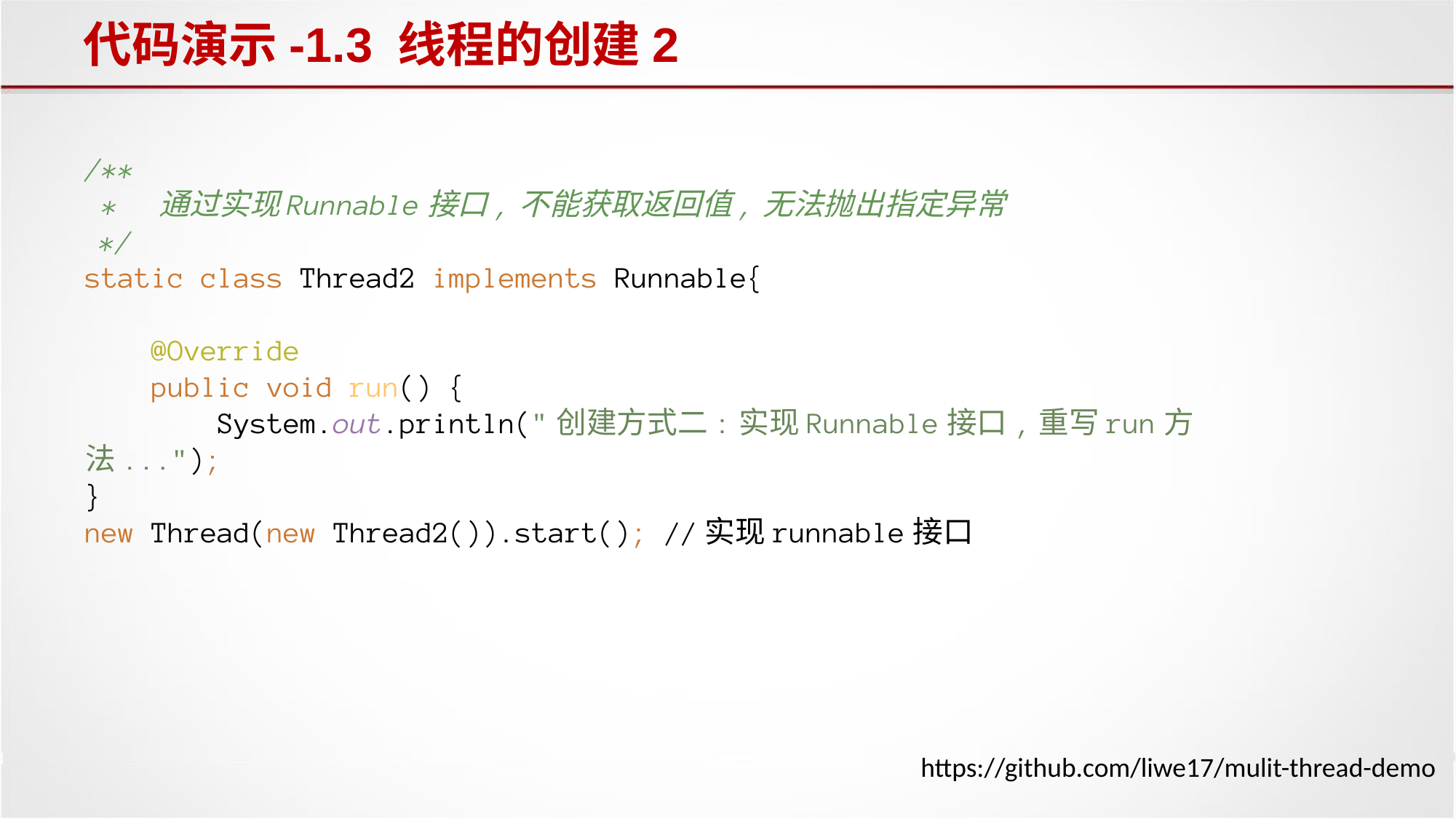

# 代码演示-1.3 线程的创建2
/**
 *  通过实现Runnable接口,不能获取返回值,无法抛出指定异常
 */
static class Thread2 implements Runnable{
    @Override
    public void run() {
        System.out.println("创建方式二:实现Runnable接口,重写run方法...");
}
new Thread(new Thread2()).start(); //实现runnable接口